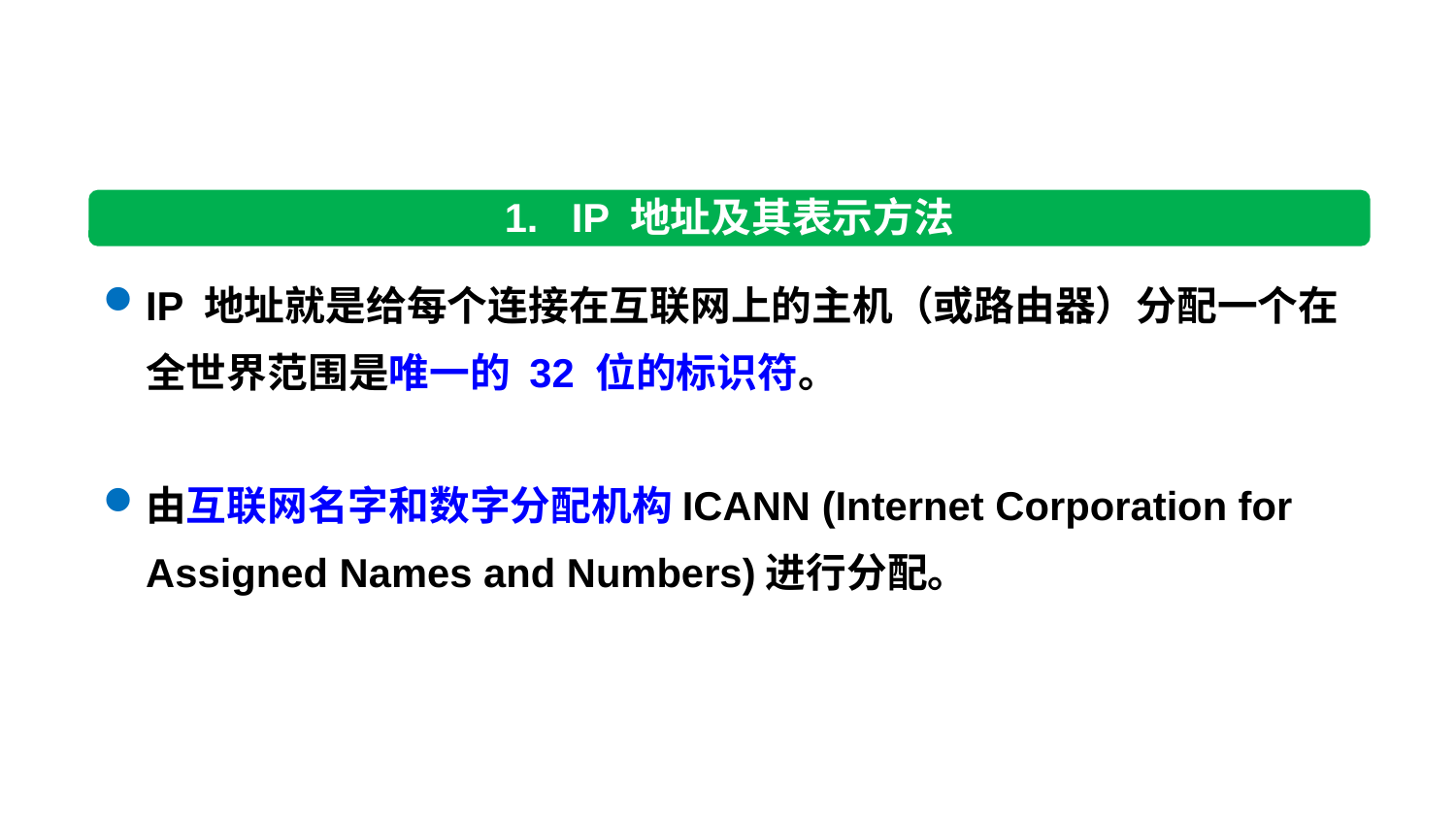

1.   IP 地址及其表示方法

IP 地址就是给每个连接在互联网上的主机（或路由器）分配一个在全世界范围是唯一的 32 位的标识符。

由互联网名字和数字分配机构ICANN (Internet Corporation for Assigned Names and Numbers)进行分配。
15